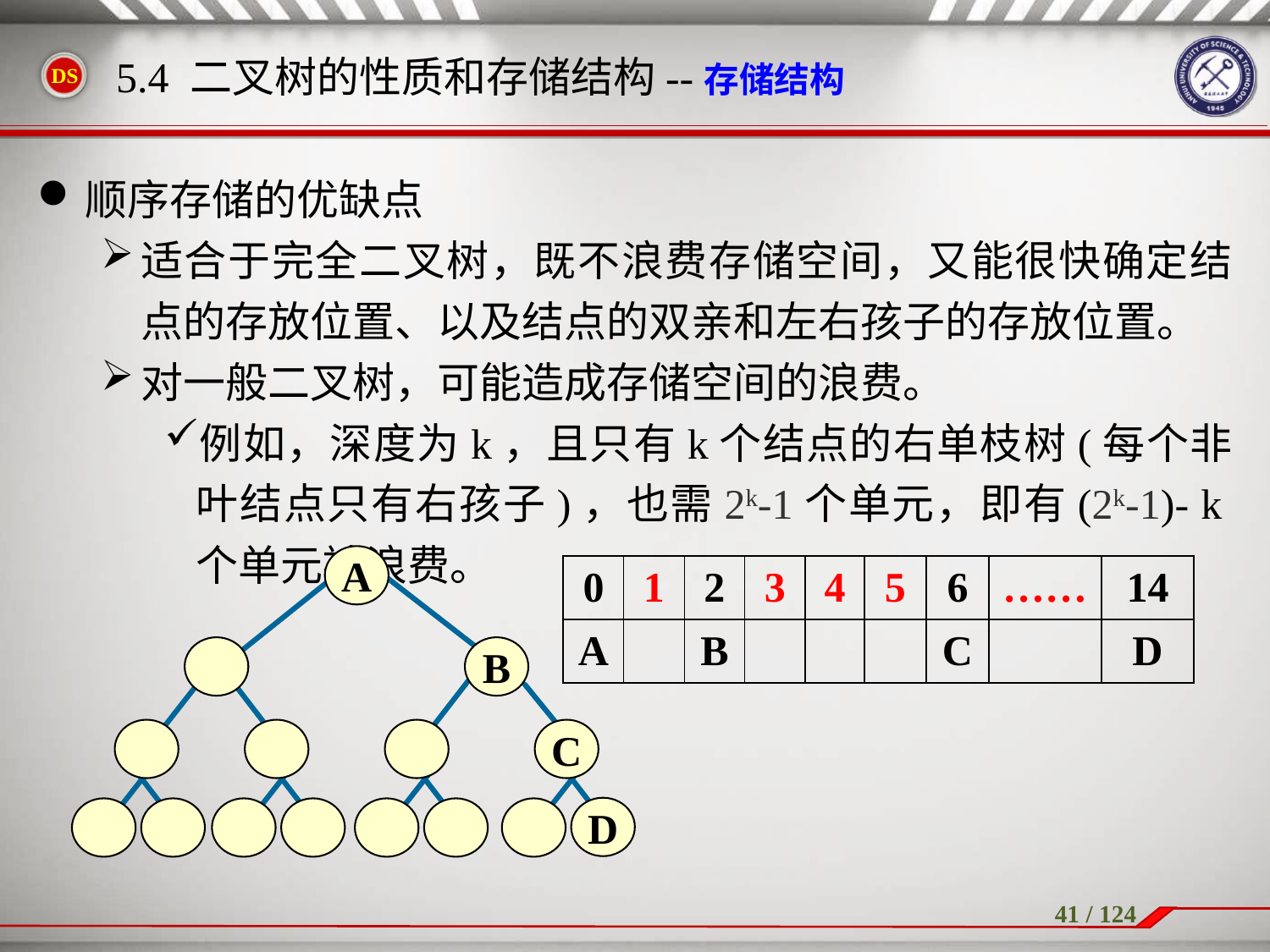

顺序存储的优缺点
适合于完全二叉树，既不浪费存储空间，又能很快确定结点的存放位置、以及结点的双亲和左右孩子的存放位置。
对一般二叉树，可能造成存储空间的浪费。
例如，深度为k，且只有k个结点的右单枝树(每个非叶结点只有右孩子)，也需2k-1个单元，即有(2k-1)- k个单元被浪费。

5.4 二叉树的性质和存储结构--存储结构
A

B

C

D

| 0 | 1 | 2 | 3 | 4 | 5 | 6 | …… | 14 |
| --- | --- | --- | --- | --- | --- | --- | --- | --- |
| A |  | B |  |  |  | C |  | D |